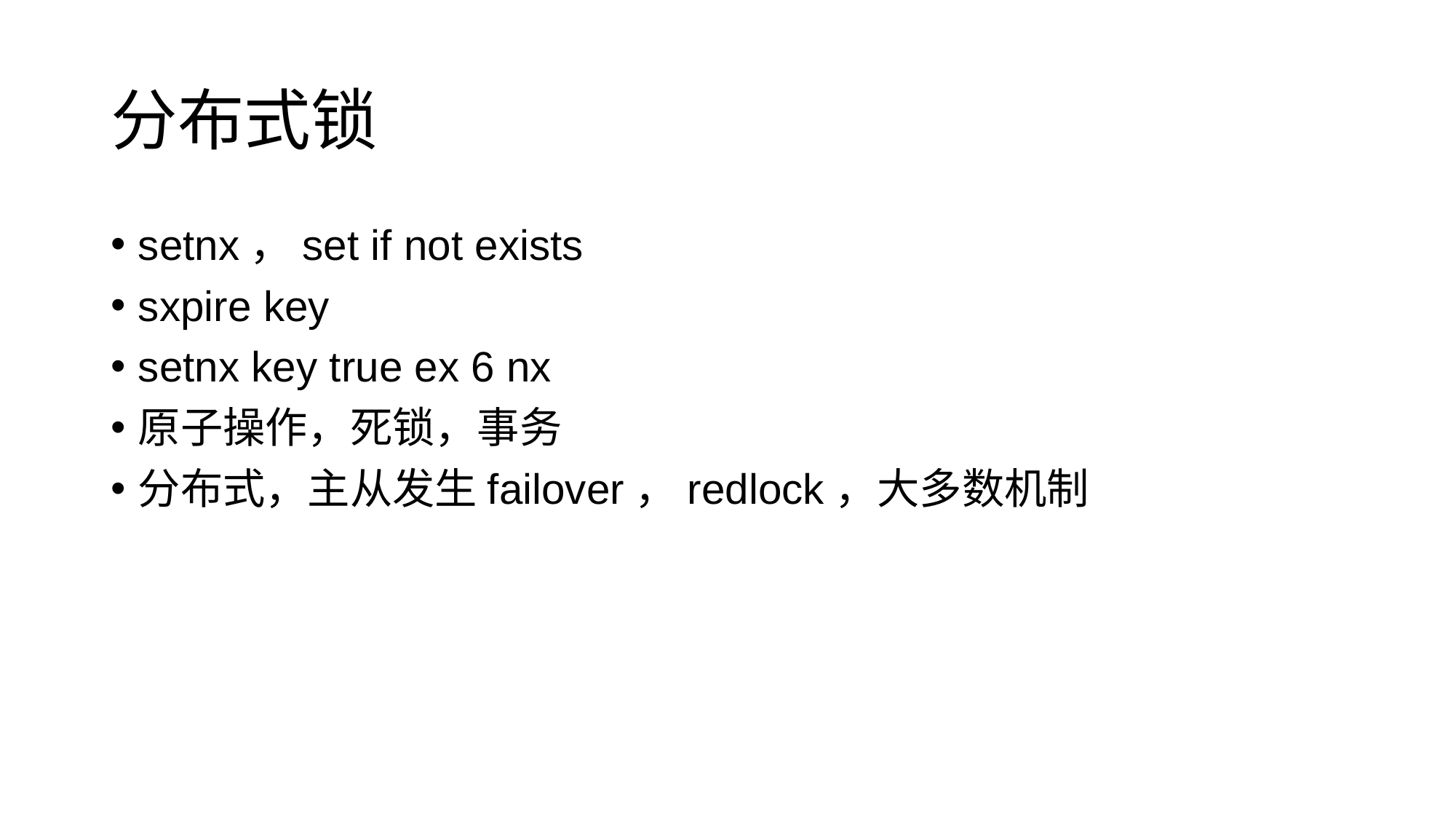

# 分布式锁
setnx，set if not exists
sxpire key
setnx key true ex 6 nx
原子操作，死锁，事务
分布式，主从发生failover，redlock，大多数机制